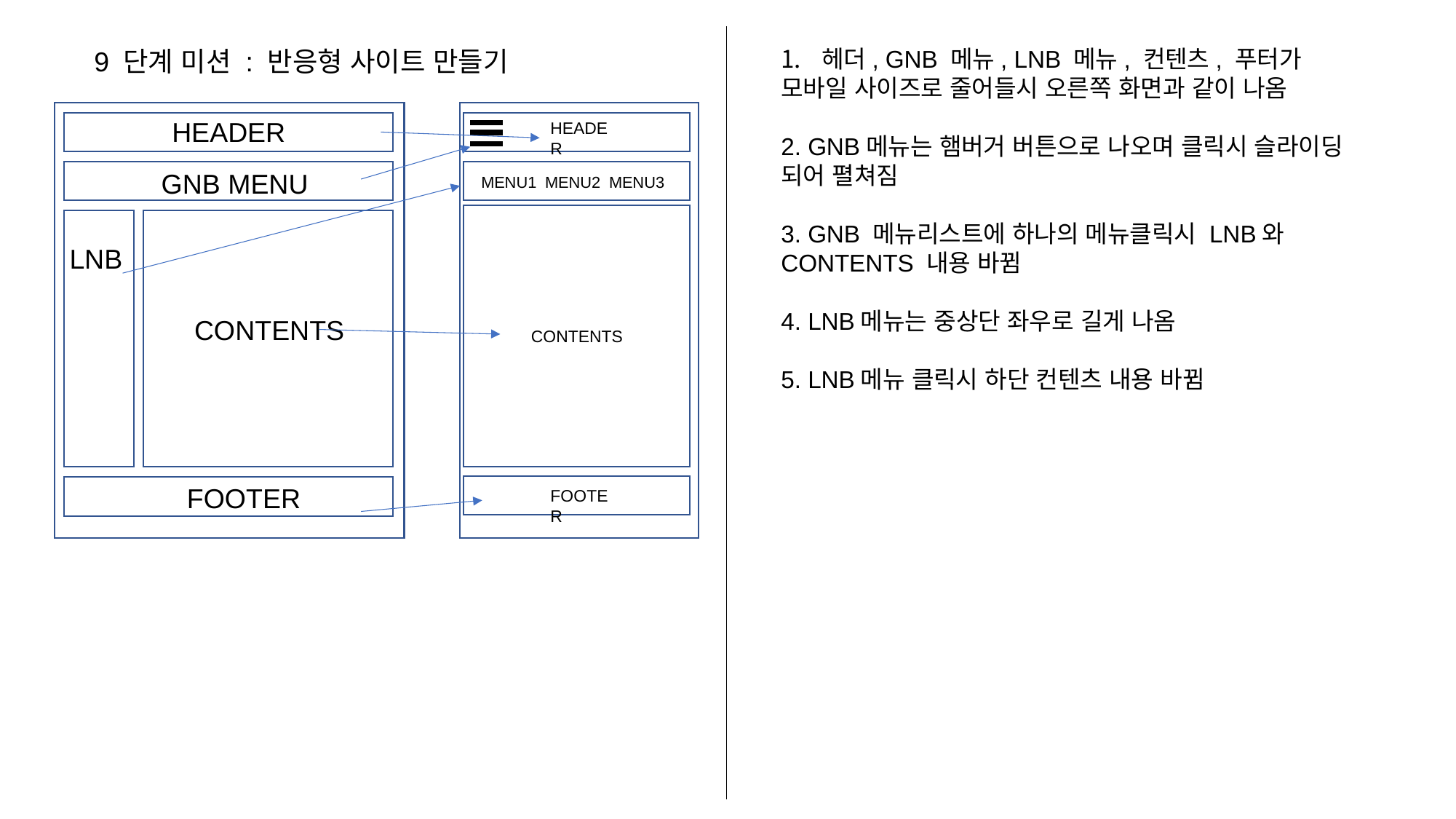

9 단계 미션 : 반응형 사이트 만들기
헤더, GNB 메뉴, LNB 메뉴, 컨텐츠, 푸터가
모바일 사이즈로 줄어들시 오른쪽 화면과 같이 나옴

2. GNB메뉴는 햄버거 버튼으로 나오며 클릭시 슬라이딩
되어 펼쳐짐

3. GNB 메뉴리스트에 하나의 메뉴클릭시 LNB와
CONTENTS 내용 바뀜

4. LNB메뉴는 중상단 좌우로 길게 나옴

5. LNB메뉴 클릭시 하단 컨텐츠 내용 바뀜

HEADER

HEADER

GNB MENU

MENU1  MENU2  MENU3

LNB
CONTENTS
CONTENTS
FOOTER

FOOTER